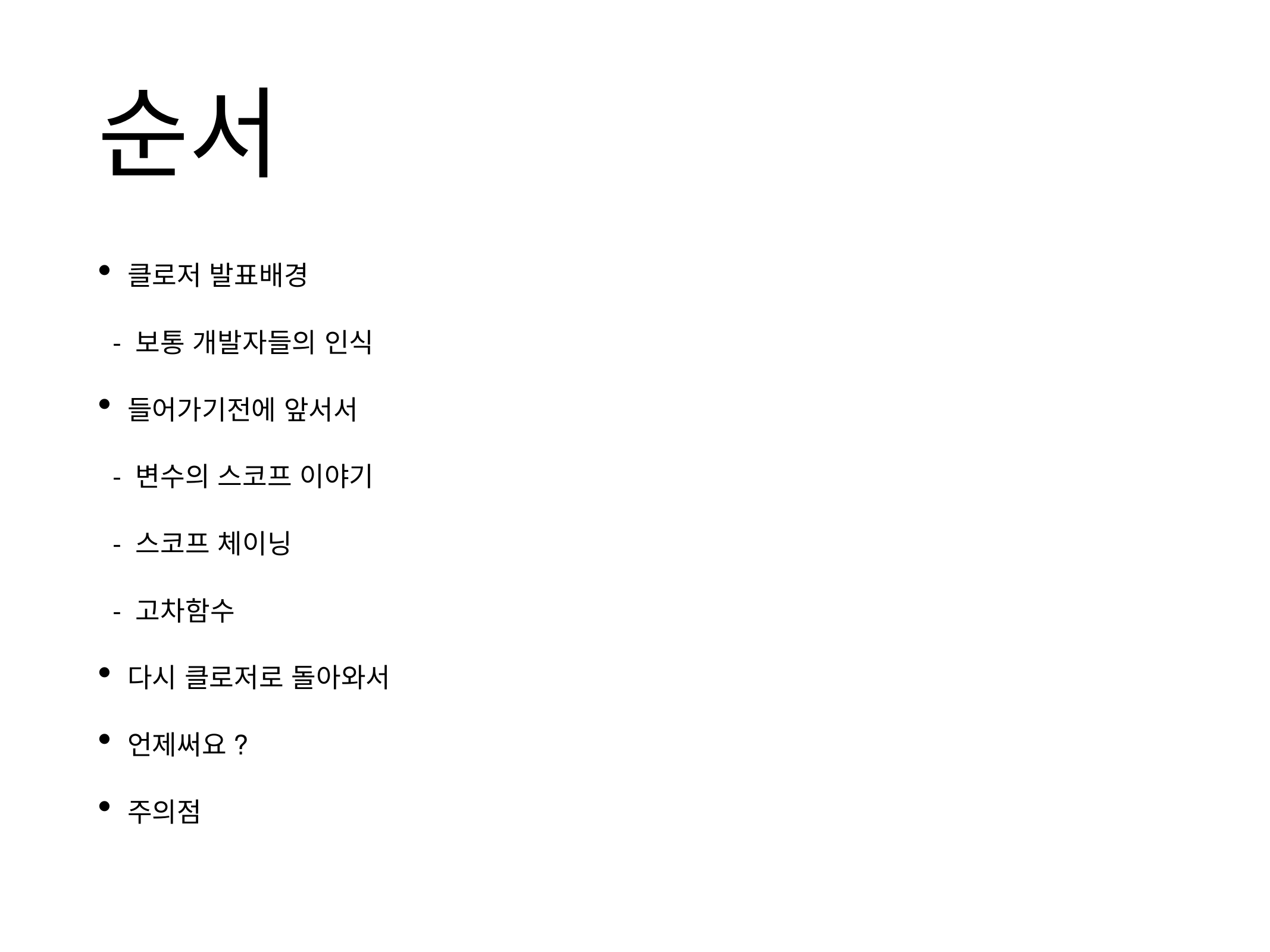

# 순서
클로저 발표배경
  - 보통 개발자들의 인식
들어가기전에 앞서서
  - 변수의 스코프 이야기
  - 스코프 체이닝
  - 고차함수
다시 클로저로 돌아와서
언제써요?
주의점